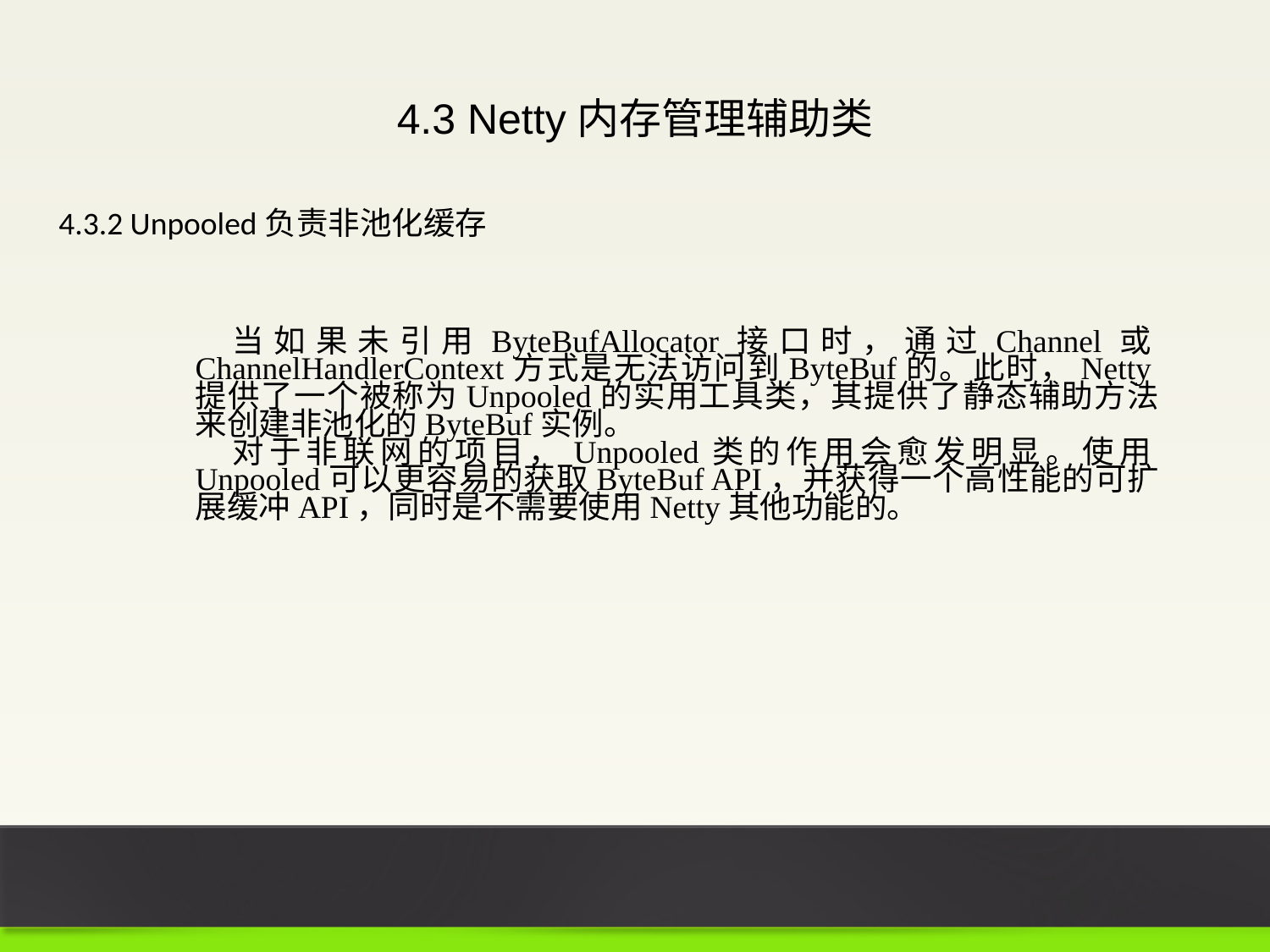

4.3 Netty内存管理辅助类
4.3.2 Unpooled负责非池化缓存
当如果未引用ByteBufAllocator接口时，通过Channel或ChannelHandlerContext方式是无法访问到ByteBuf的。此时，Netty提供了一个被称为Unpooled的实用工具类，其提供了静态辅助方法来创建非池化的ByteBuf实例。
对于非联网的项目，Unpooled类的作用会愈发明显。使用Unpooled可以更容易的获取ByteBuf API，并获得一个高性能的可扩展缓冲API，同时是不需要使用Netty其他功能的。